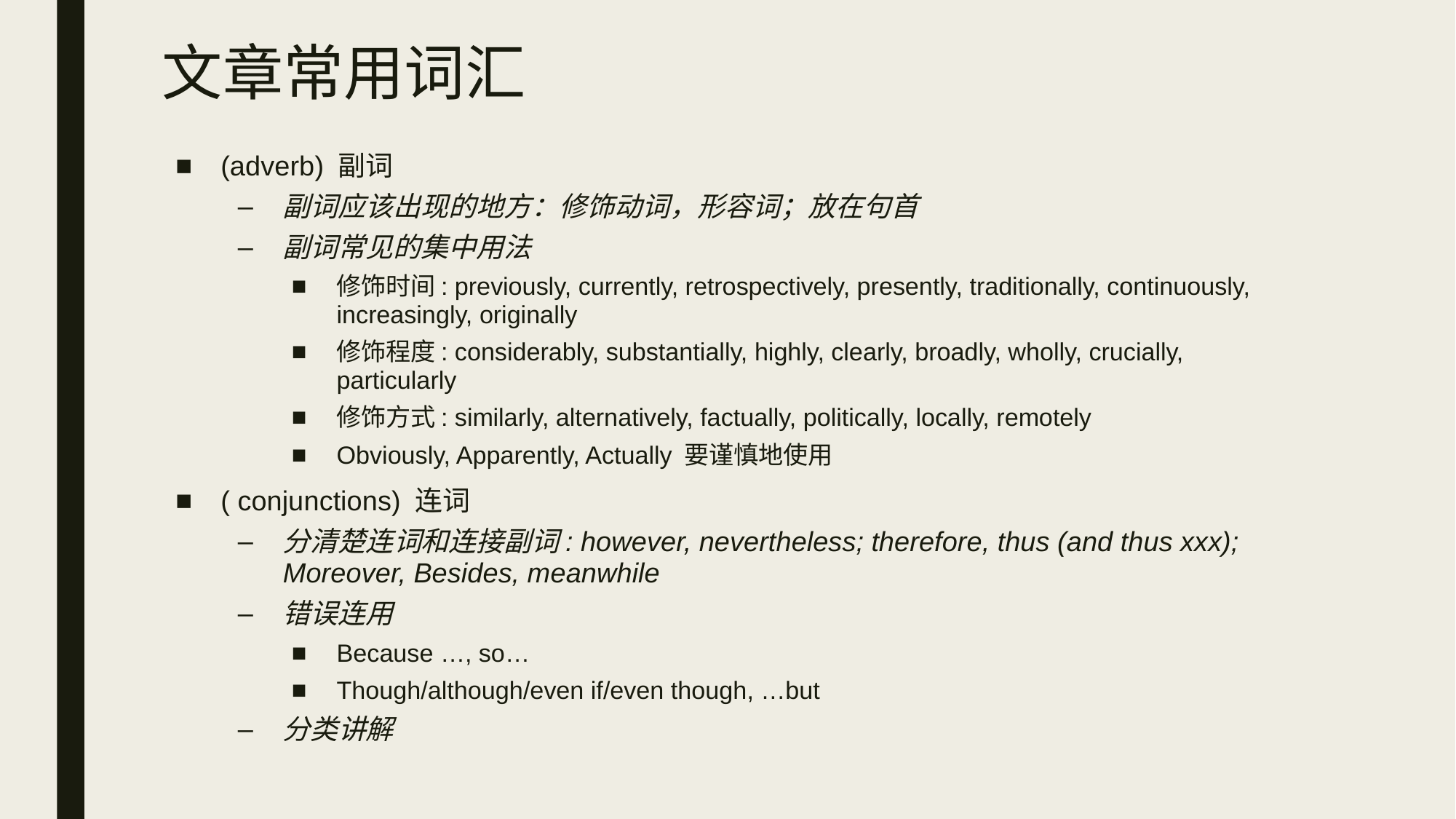

# 文章常用词汇
(adverb) 副词
副词应该出现的地方：修饰动词，形容词；放在句首
副词常见的集中用法
修饰时间: previously, currently, retrospectively, presently, traditionally, continuously, increasingly, originally
修饰程度: considerably, substantially, highly, clearly, broadly, wholly, crucially, particularly
修饰方式: similarly, alternatively, factually, politically, locally, remotely
Obviously, Apparently, Actually 要谨慎地使用
( conjunctions) 连词
分清楚连词和连接副词: however, nevertheless; therefore, thus (and thus xxx); Moreover, Besides, meanwhile
错误连用
Because …, so…
Though/although/even if/even though, …but
分类讲解